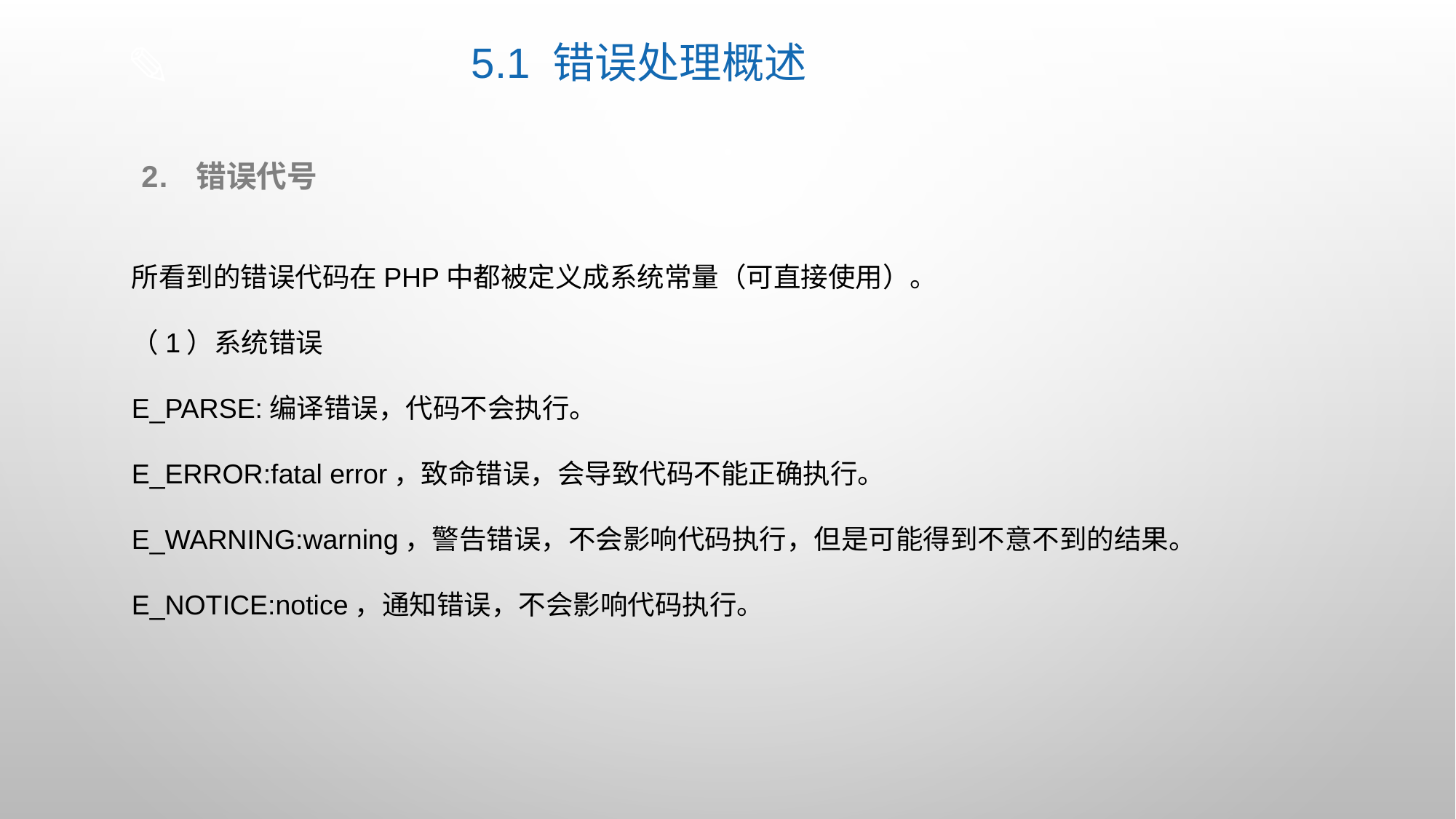

# 5.1 错误处理概述
错误代号
所看到的错误代码在PHP中都被定义成系统常量（可直接使用）。
（1）系统错误
E_PARSE:编译错误，代码不会执行。
E_ERROR:fatal error，致命错误，会导致代码不能正确执行。
E_WARNING:warning，警告错误，不会影响代码执行，但是可能得到不意不到的结果。
E_NOTICE:notice，通知错误，不会影响代码执行。